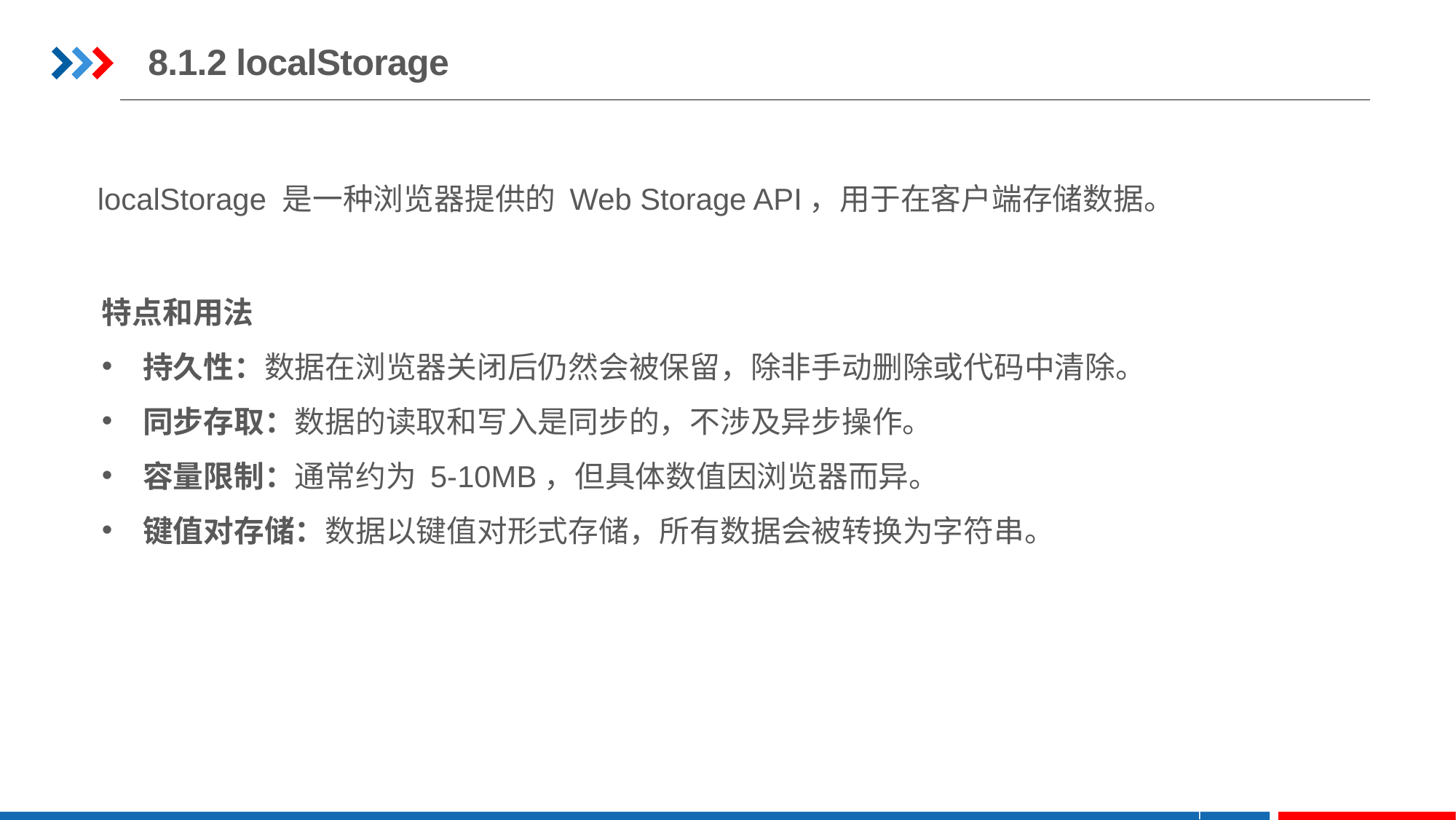

8.1.2 localStorage
localStorage 是一种浏览器提供的 Web Storage API，用于在客户端存储数据。
特点和用法
持久性：数据在浏览器关闭后仍然会被保留，除非手动删除或代码中清除。
同步存取：数据的读取和写入是同步的，不涉及异步操作。
容量限制：通常约为 5-10MB，但具体数值因浏览器而异。
键值对存储：数据以键值对形式存储，所有数据会被转换为字符串。